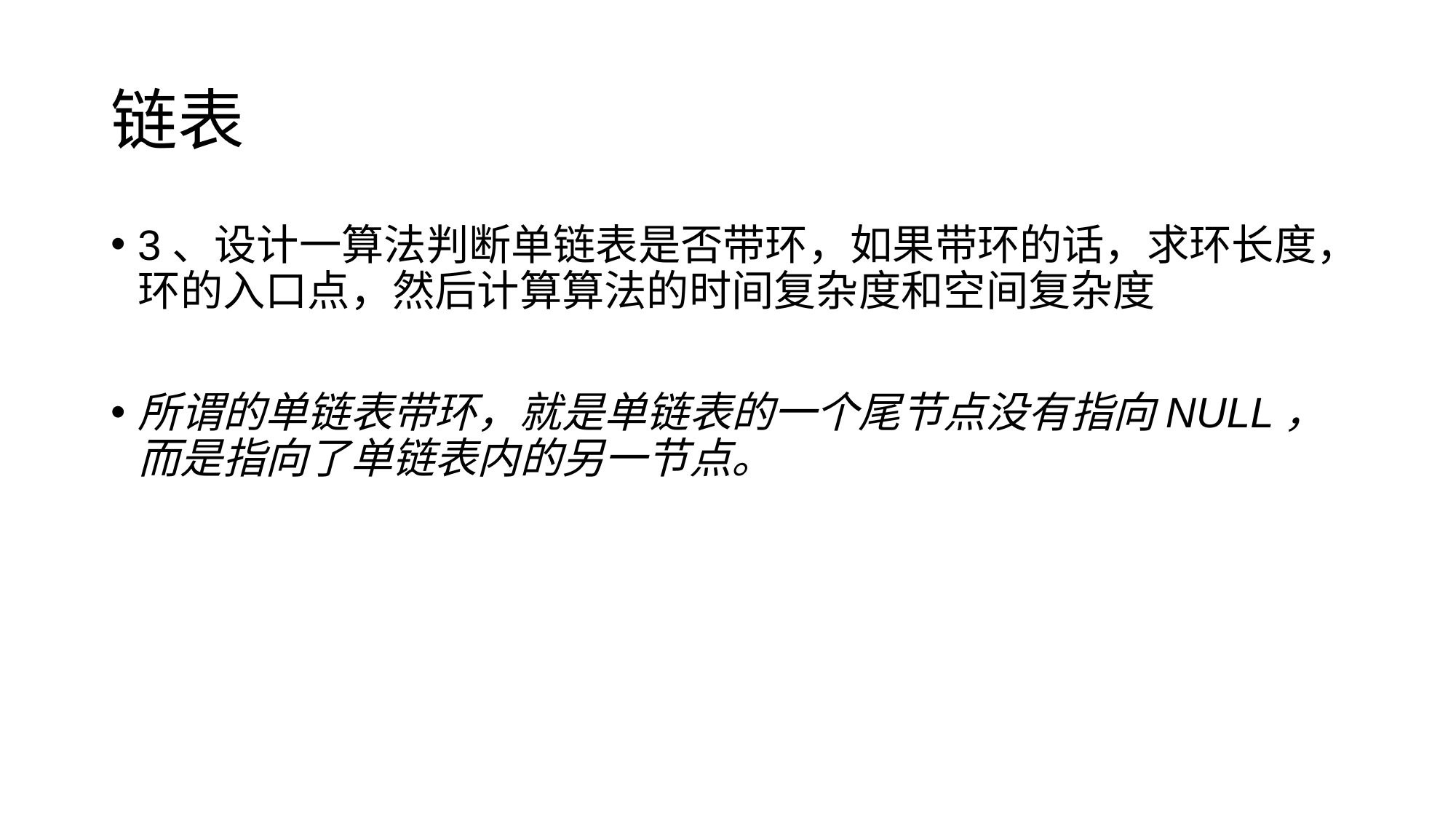

# 链表
3、设计一算法判断单链表是否带环，如果带环的话，求环长度，环的入口点，然后计算算法的时间复杂度和空间复杂度

所谓的单链表带环，就是单链表的一个尾节点没有指向NULL，而是指向了单链表内的另一节点。